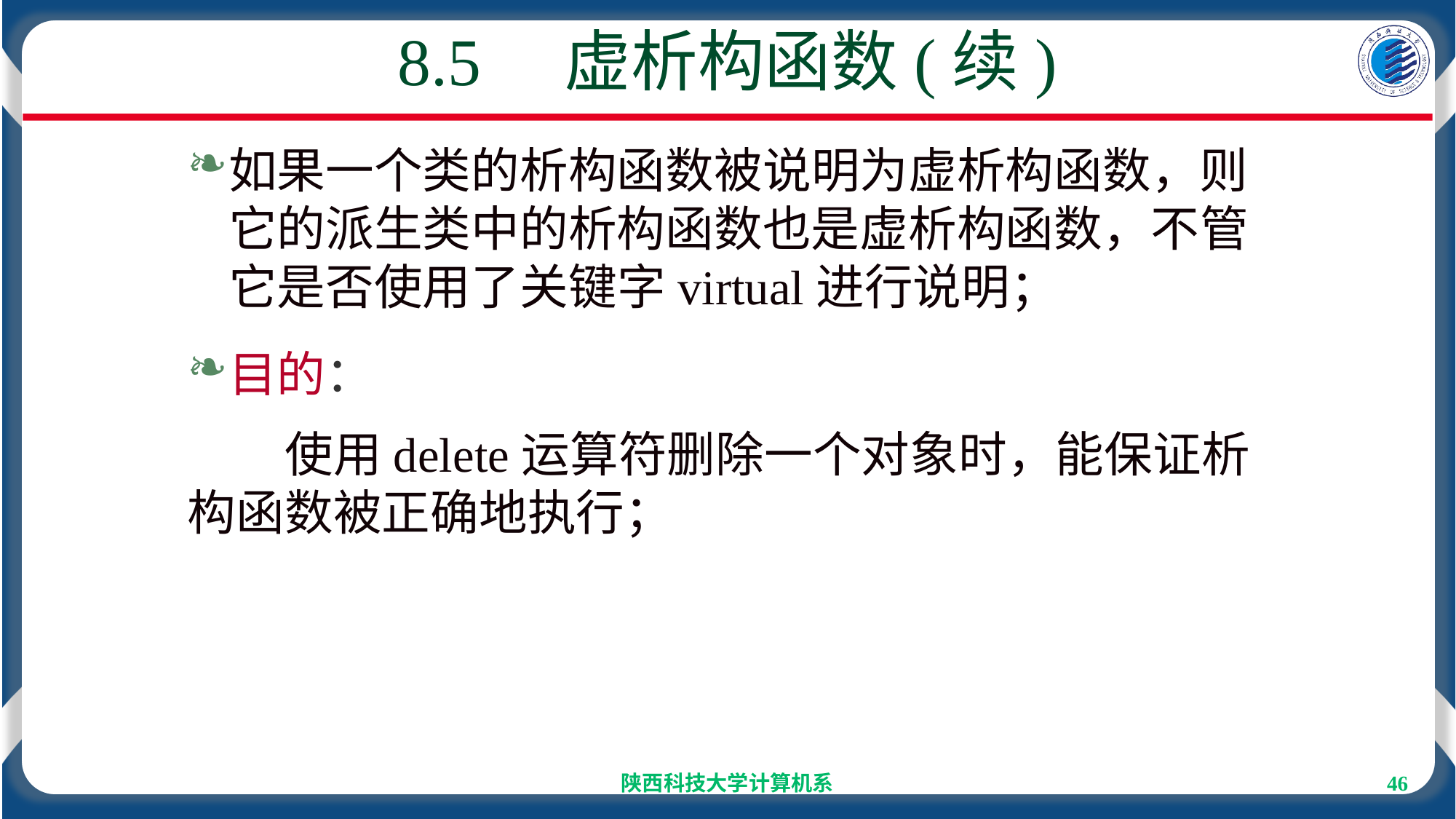

# 8.5　虚析构函数(续)
如果一个类的析构函数被说明为虚析构函数，则它的派生类中的析构函数也是虚析构函数，不管它是否使用了关键字virtual进行说明；
目的：
　　使用delete运算符删除一个对象时，能保证析构函数被正确地执行；
陕西科技大学计算机系
46